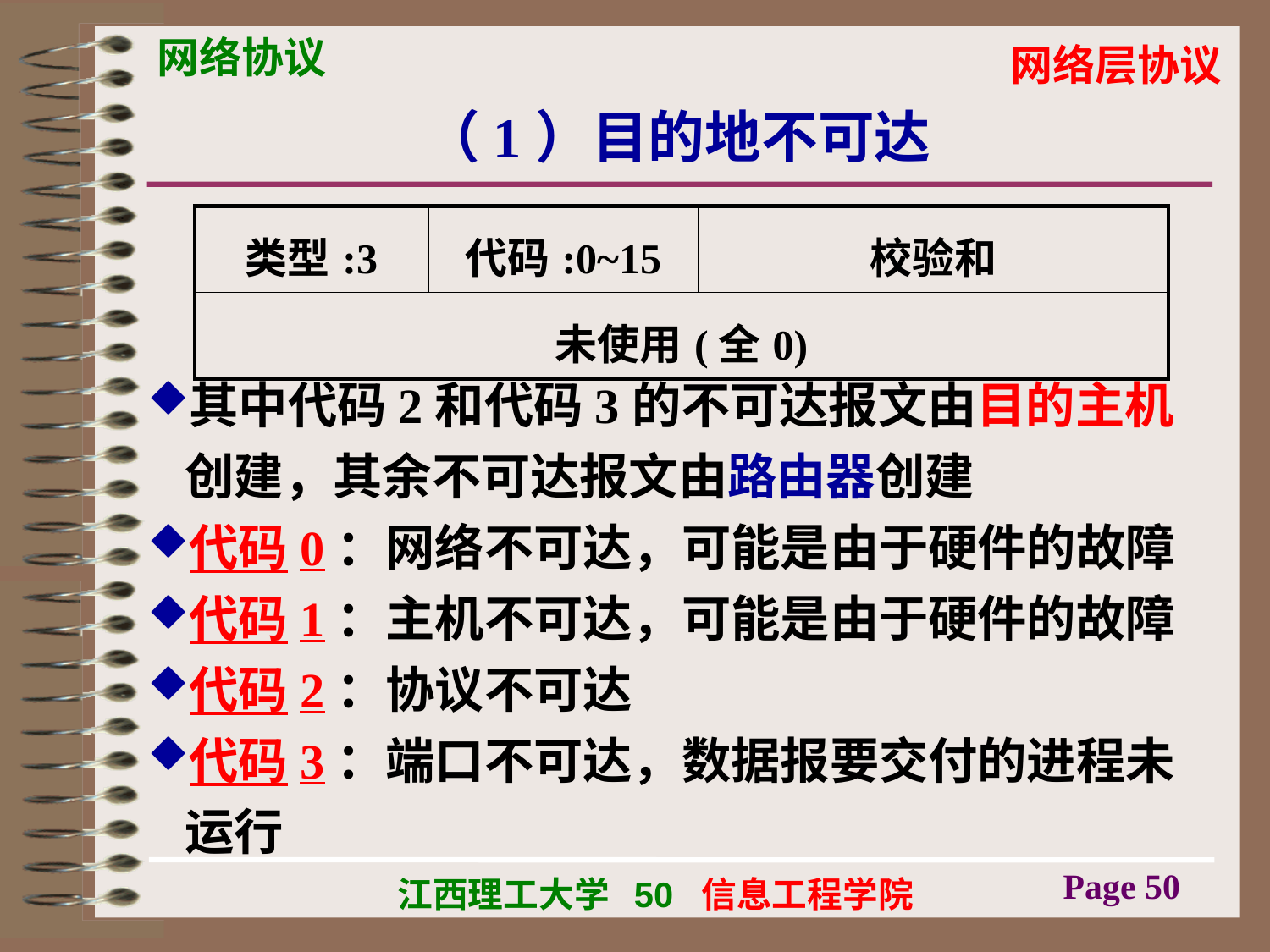

# （1）目的地不可达
| 类型:3 | 代码:0~15 | 校验和 |
| --- | --- | --- |
| 未使用(全0) |  |  |
其中代码2和代码3的不可达报文由目的主机创建，其余不可达报文由路由器创建
代码0：网络不可达，可能是由于硬件的故障
代码1：主机不可达，可能是由于硬件的故障
代码2：协议不可达
代码3：端口不可达，数据报要交付的进程未运行
Page 50